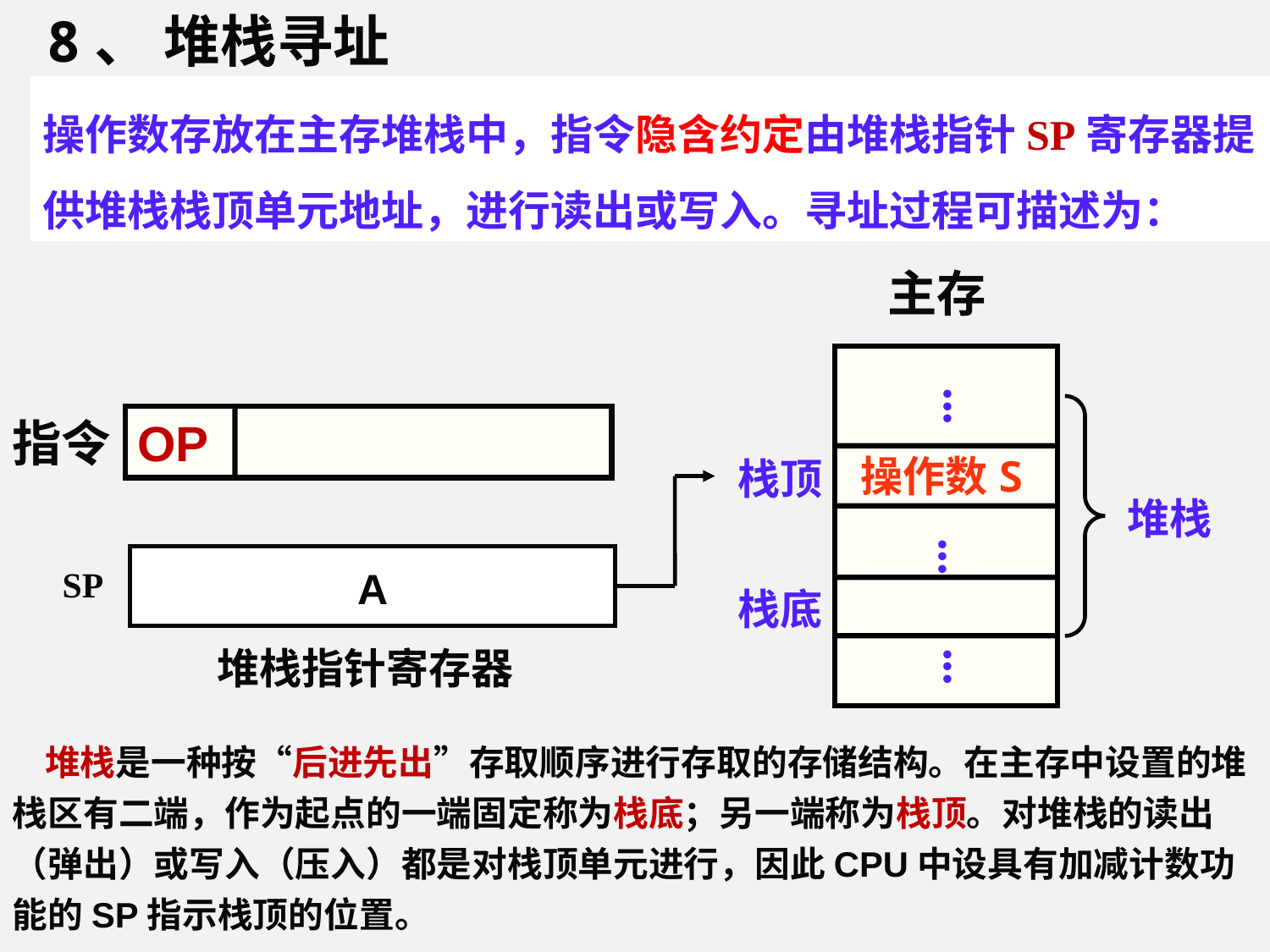

8、 堆栈寻址
操作数存放在主存堆栈中，指令隐含约定由堆栈指针SP寄存器提供堆栈栈顶单元地址，进行读出或写入。寻址过程可描述为：
主存

...

指令
OP

 操作数S

栈顶

堆栈

...

A
SP
栈底

...
堆栈指针寄存器
   堆栈是一种按“后进先出”存取顺序进行存取的存储结构。在主存中设置的堆栈区有二端，作为起点的一端固定称为栈底；另一端称为栈顶。对堆栈的读出（弹出）或写入（压入）都是对栈顶单元进行，因此CPU中设具有加减计数功能的SP指示栈顶的位置。